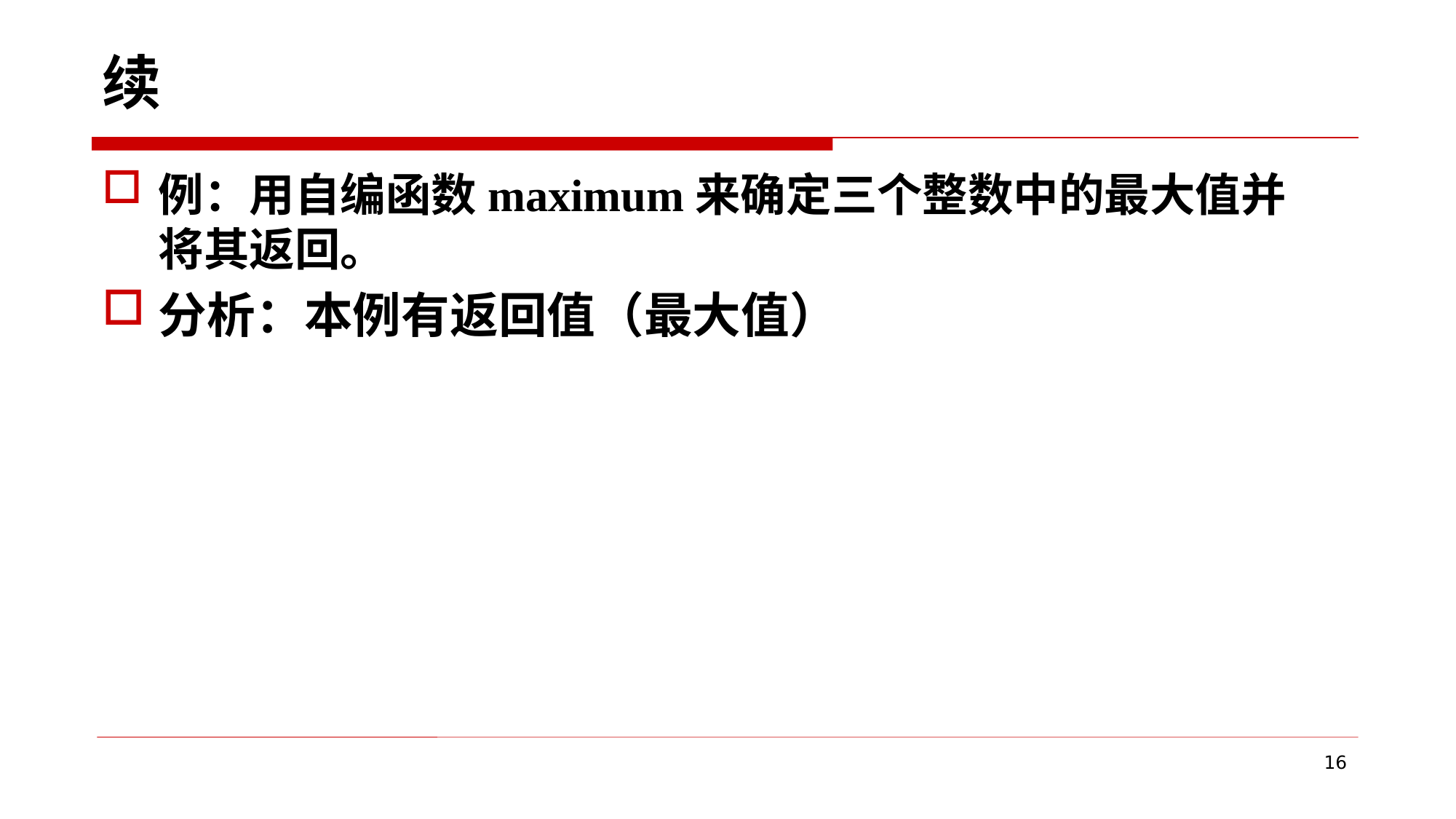

续
例：用自编函数maximum来确定三个整数中的最大值并将其返回。
分析：本例有返回值（最大值）
16